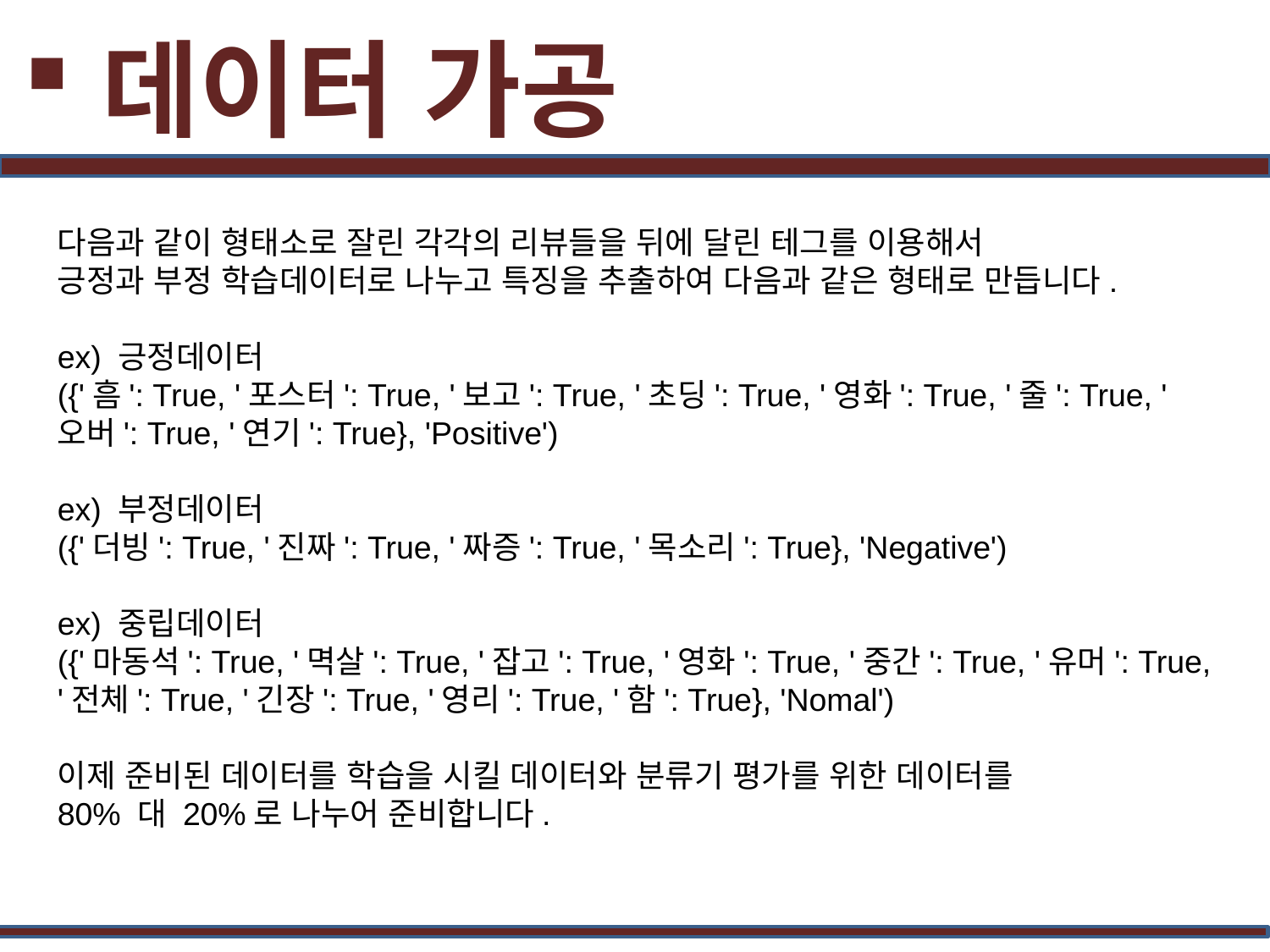

# 데이터 가공

다음과 같이 형태소로 잘린 각각의 리뷰들을 뒤에 달린 테그를 이용해서
긍정과 부정 학습데이터로 나누고 특징을 추출하여 다음과 같은 형태로 만듭니다.

ex) 긍정데이터
({'흠': True, '포스터': True, '보고': True, '초딩': True, '영화': True, '줄': True, '오버': True, '연기': True}, 'Positive')

ex) 부정데이터
({'더빙': True, '진짜': True, '짜증': True, '목소리': True}, 'Negative')

ex) 중립데이터
({'마동석': True, '멱살': True, '잡고': True, '영화': True, '중간': True, '유머': True, '전체': True, '긴장': True, '영리': True, '함': True}, 'Nomal')

이제 준비된 데이터를 학습을 시킬 데이터와 분류기 평가를 위한 데이터를
80% 대 20%로 나누어 준비합니다.